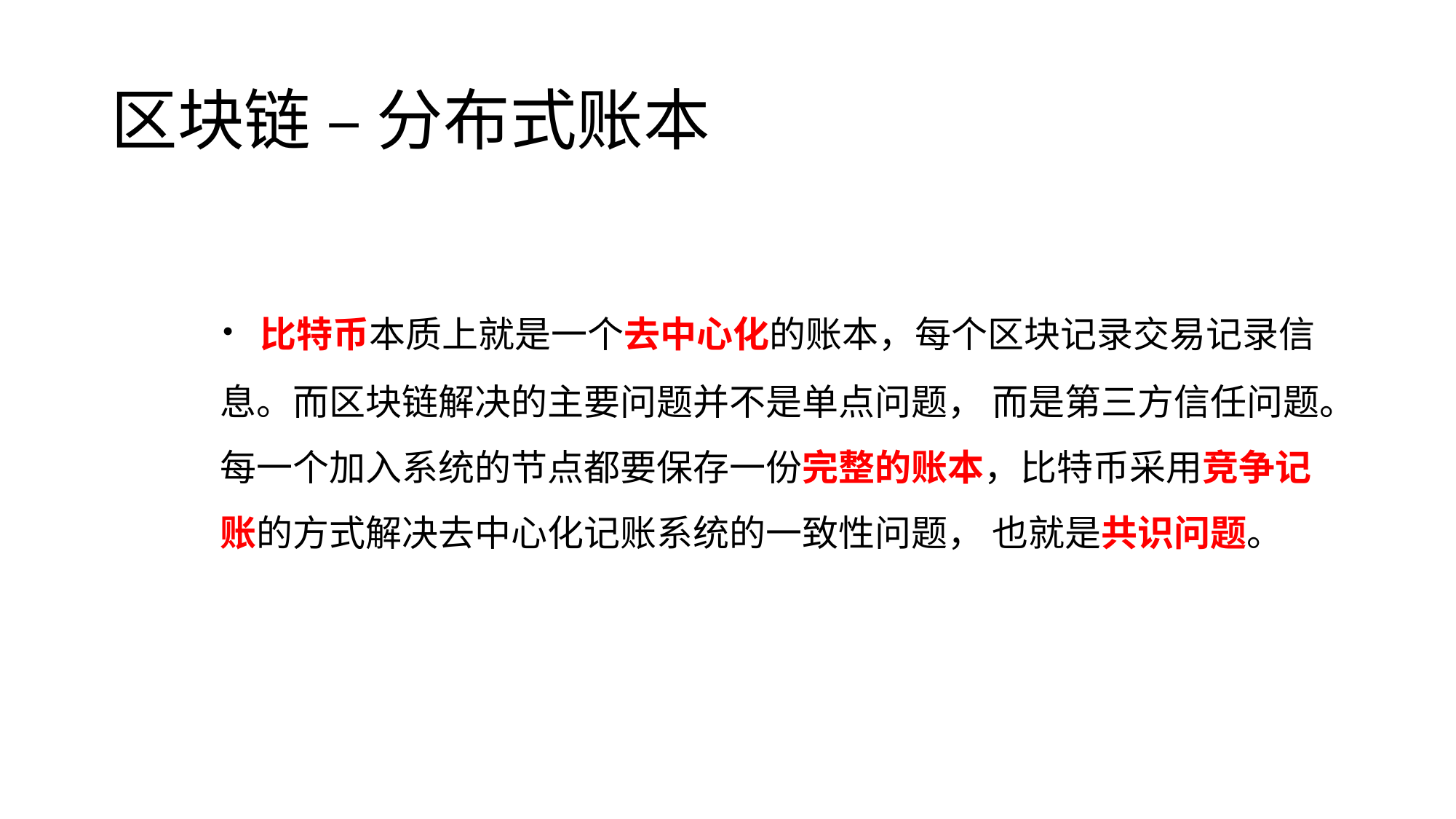

# 区块链 – 分布式账本
· 比特币本质上就是一个去中心化的账本，每个区块记录交易记录信息。而区块链解决的主要问题并不是单点问题， 而是第三方信任问题。每一个加入系统的节点都要保存一份完整的账本，比特币采用竞争记账的方式解决去中心化记账系统的一致性问题， 也就是共识问题。